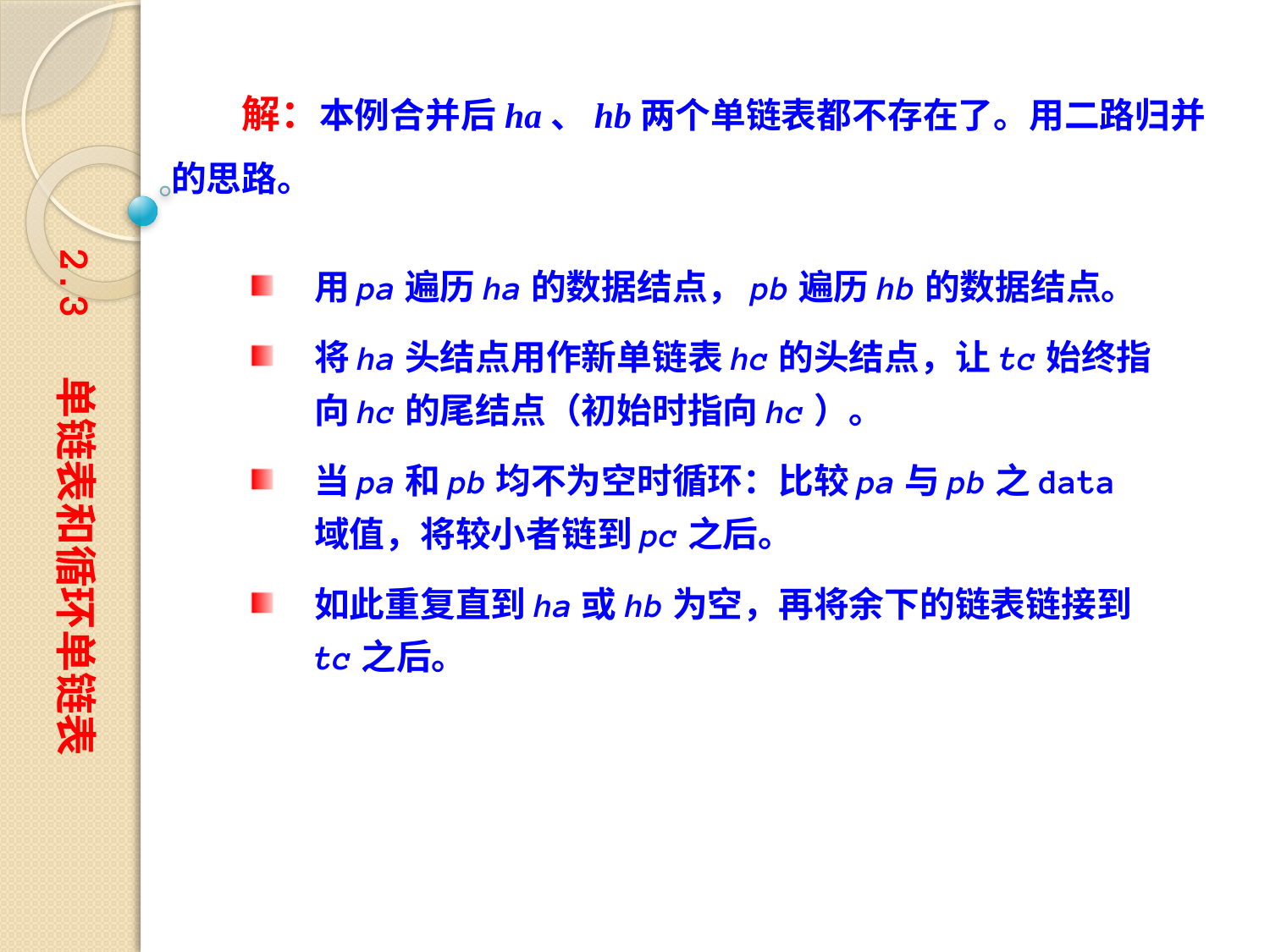

解：本例合并后ha、hb两个单链表都不存在了。用二路归并的思路。
2.3  单链表和循环单链表
用pa遍历ha的数据结点，pb遍历hb的数据结点。
将ha头结点用作新单链表hc的头结点，让tc始终指向hc的尾结点（初始时指向hc）。
当pa和pb均不为空时循环：比较pa与pb之data域值，将较小者链到pc之后。
如此重复直到ha或hb为空，再将余下的链表链接到tc之后。